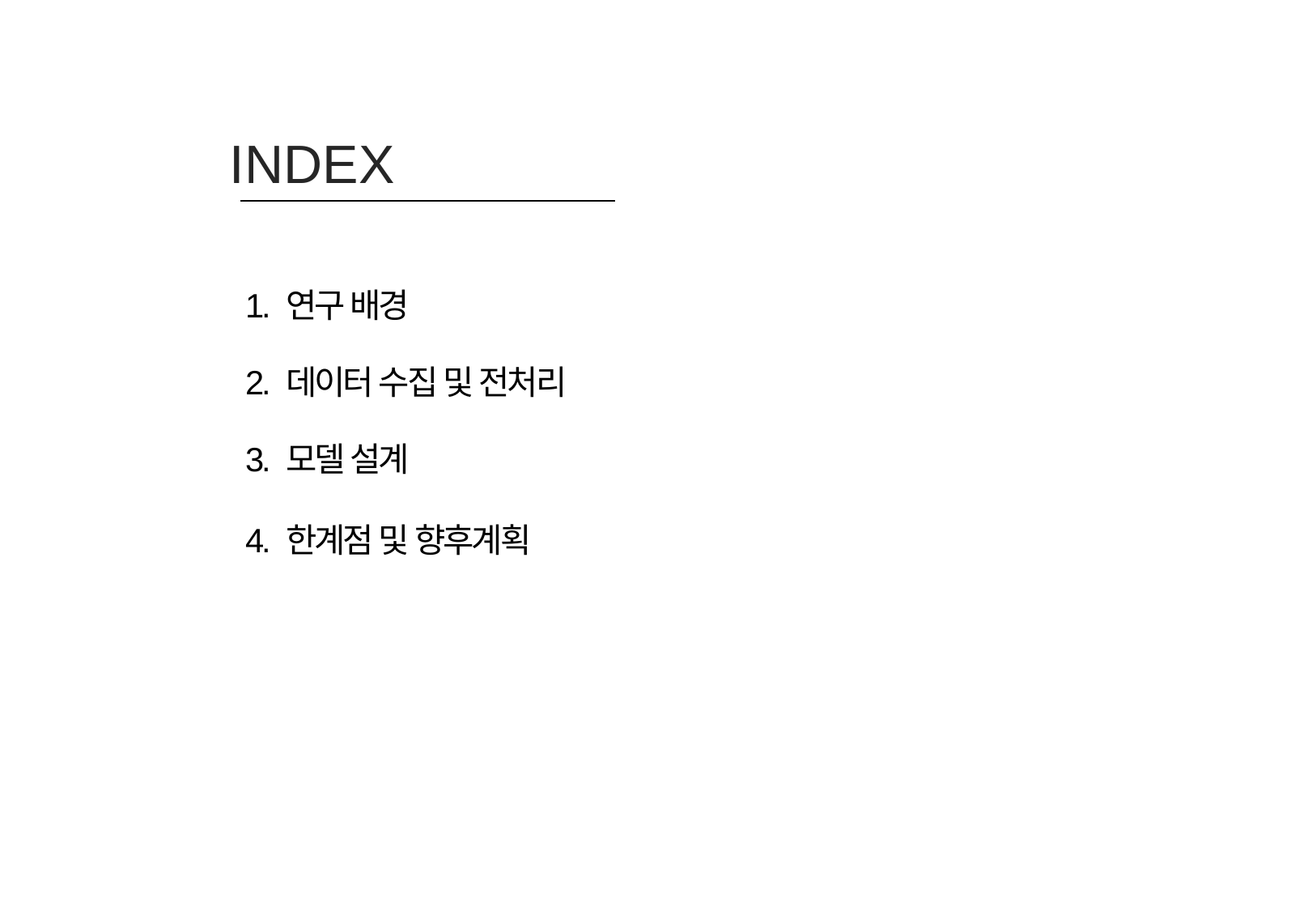

INDEX
1. 연구 배경

2. 데이터 수집 및 전처리

3. 모델 설계

4. 한계점 및 향후계획